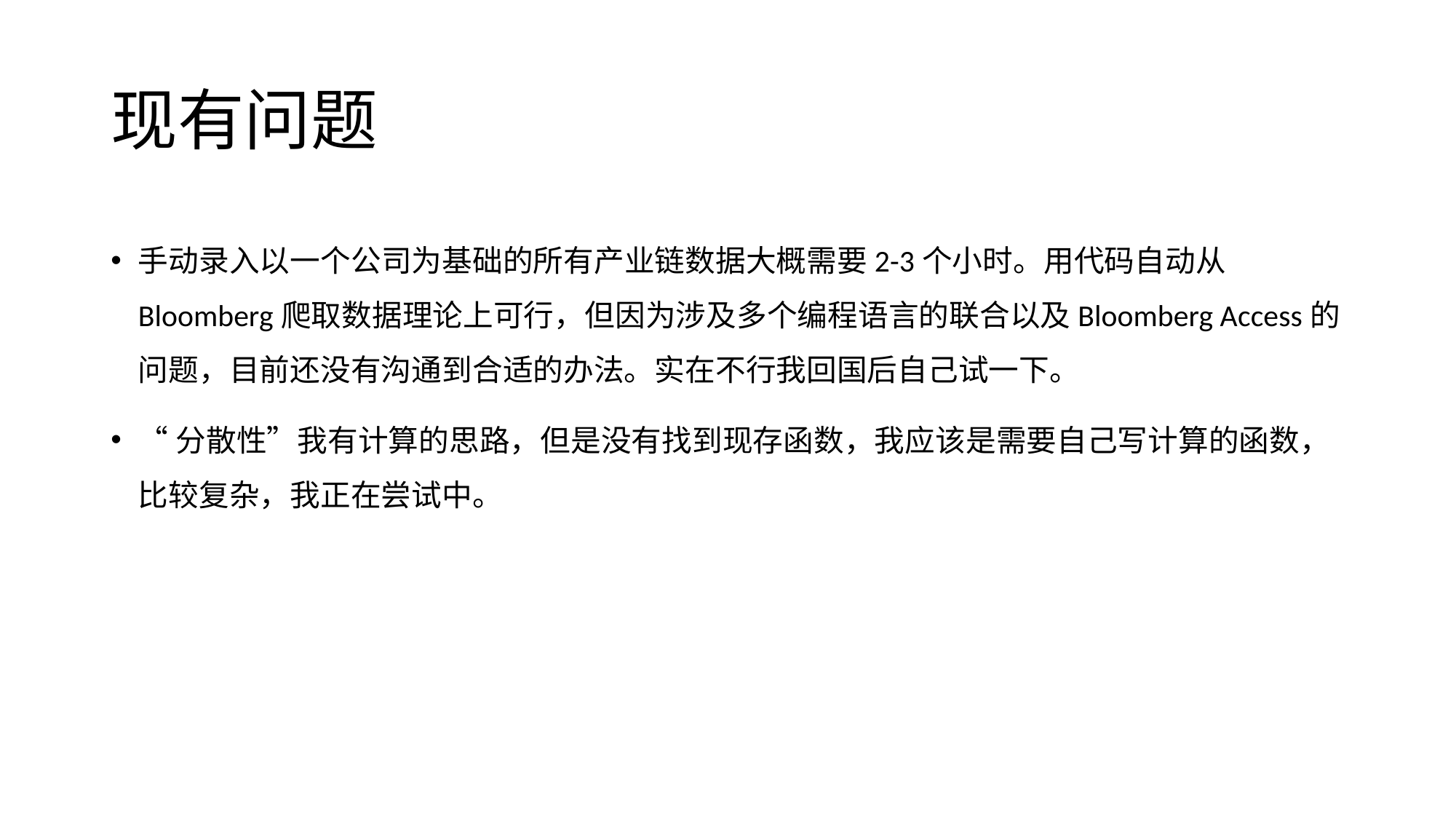

# 现有问题
手动录入以一个公司为基础的所有产业链数据大概需要2-3个小时。用代码自动从Bloomberg爬取数据理论上可行，但因为涉及多个编程语言的联合以及Bloomberg Access的问题，目前还没有沟通到合适的办法。实在不行我回国后自己试一下。
“分散性”我有计算的思路，但是没有找到现存函数，我应该是需要自己写计算的函数，比较复杂，我正在尝试中。